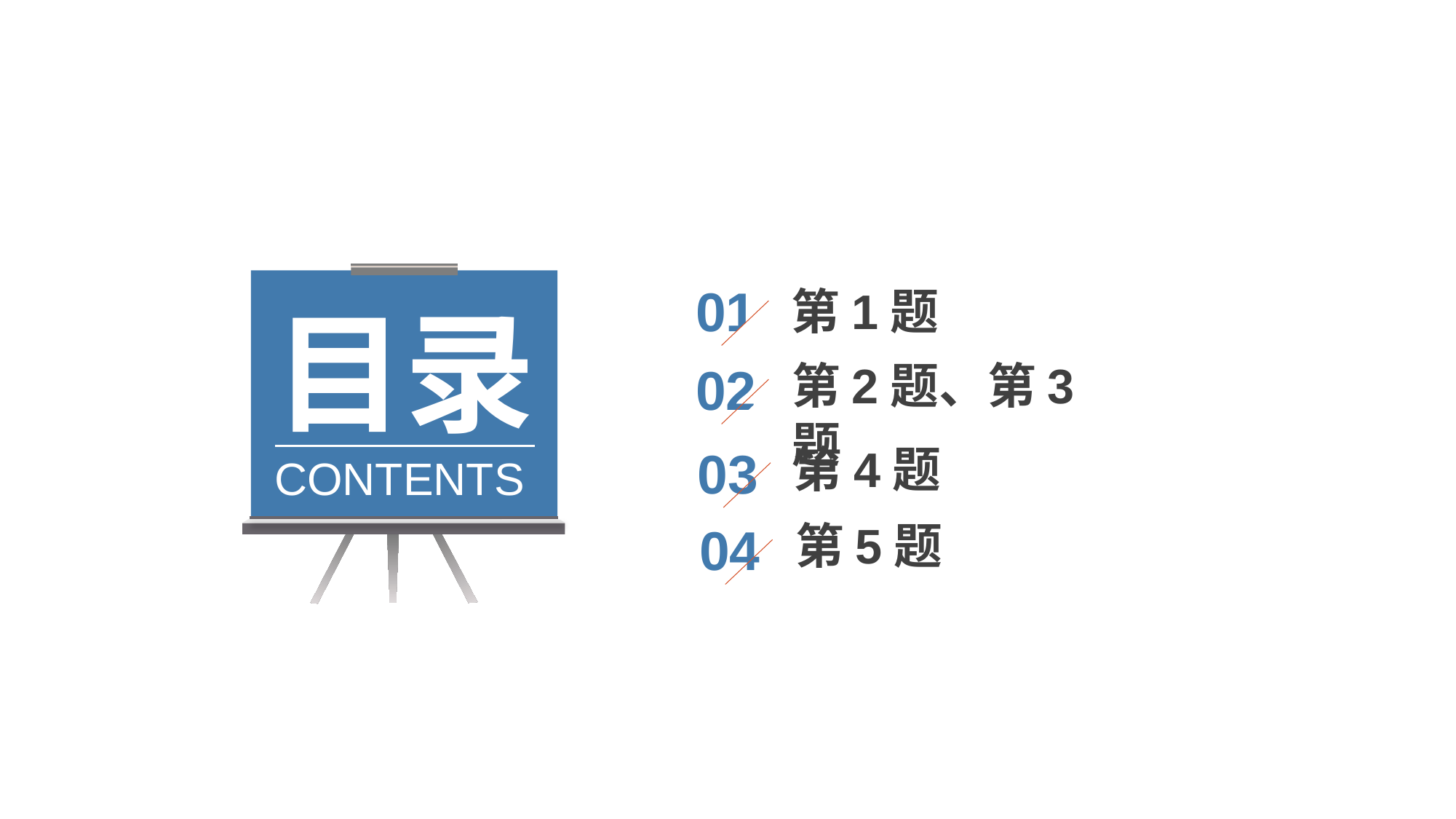

目录
CONTENTS
01
第1题

第2题、第3题
02

第4题
03
第5题
04